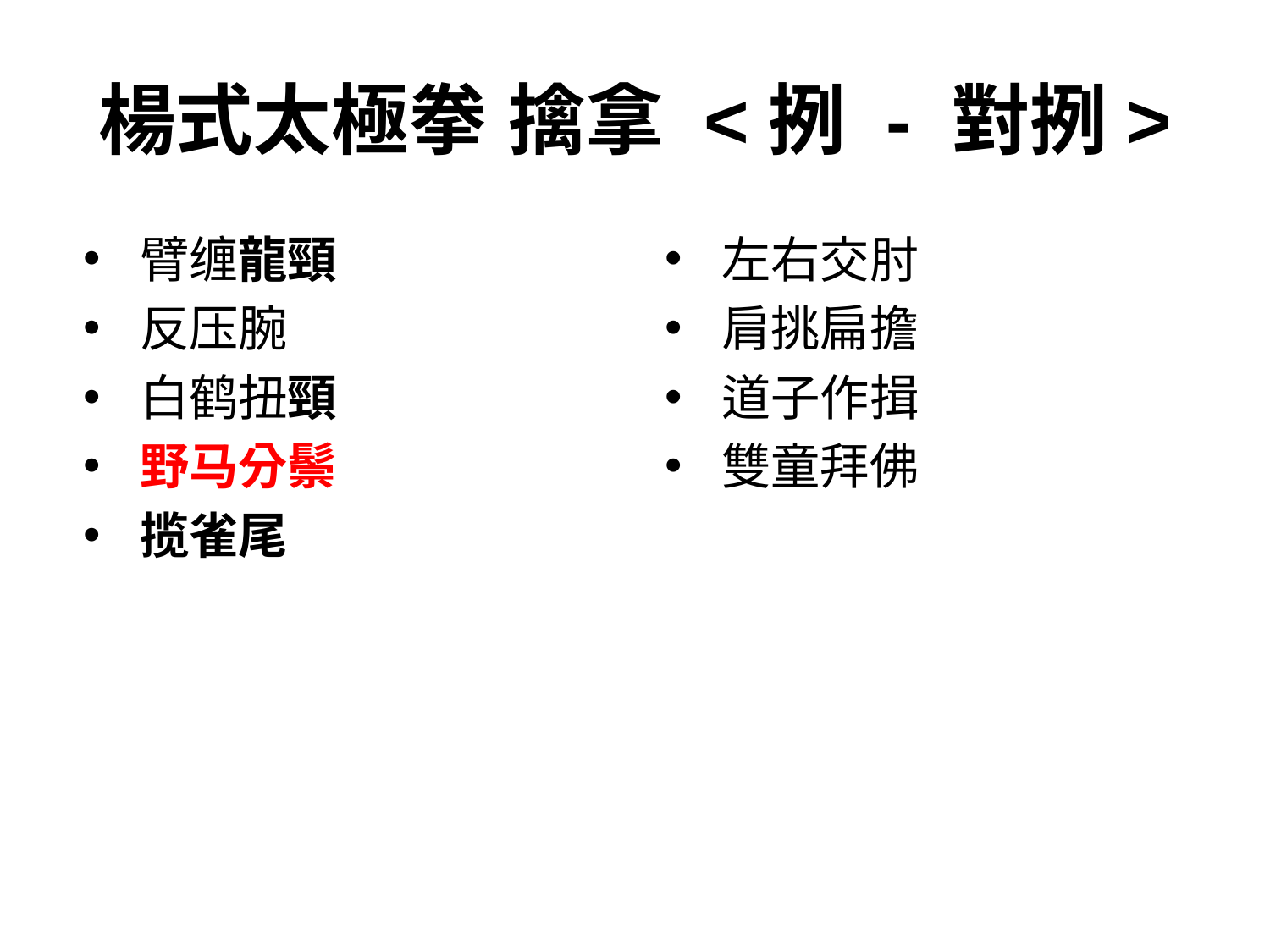

# 楊式太極拳 擒拿 <挒 - 對挒>
臂缠龍頸
反压腕
白鹤扭頸
野马分鬃
揽雀尾

左右交肘
肩挑扁擔
道子作揖
雙童拜佛